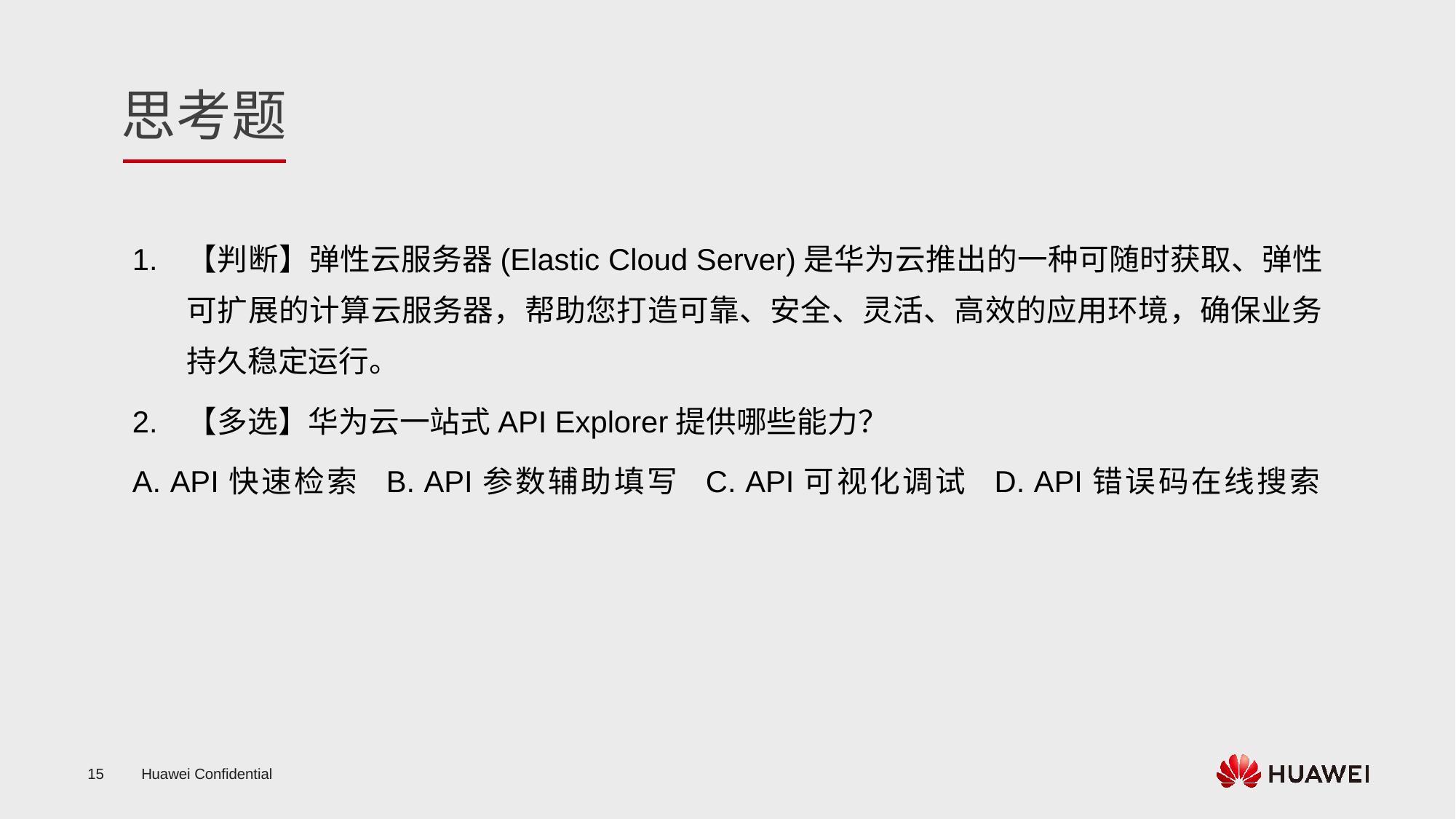

【判断】弹性云服务器(Elastic Cloud Server)是华为云推出的一种可随时获取、弹性可扩展的计算云服务器，帮助您打造可靠、安全、灵活、高效的应用环境，确保业务持久稳定运行。
【多选】华为云一站式API Explorer提供哪些能力？
A. API快速检索  B. API参数辅助填写  C. API可视化调试  D. API错误码在线搜索